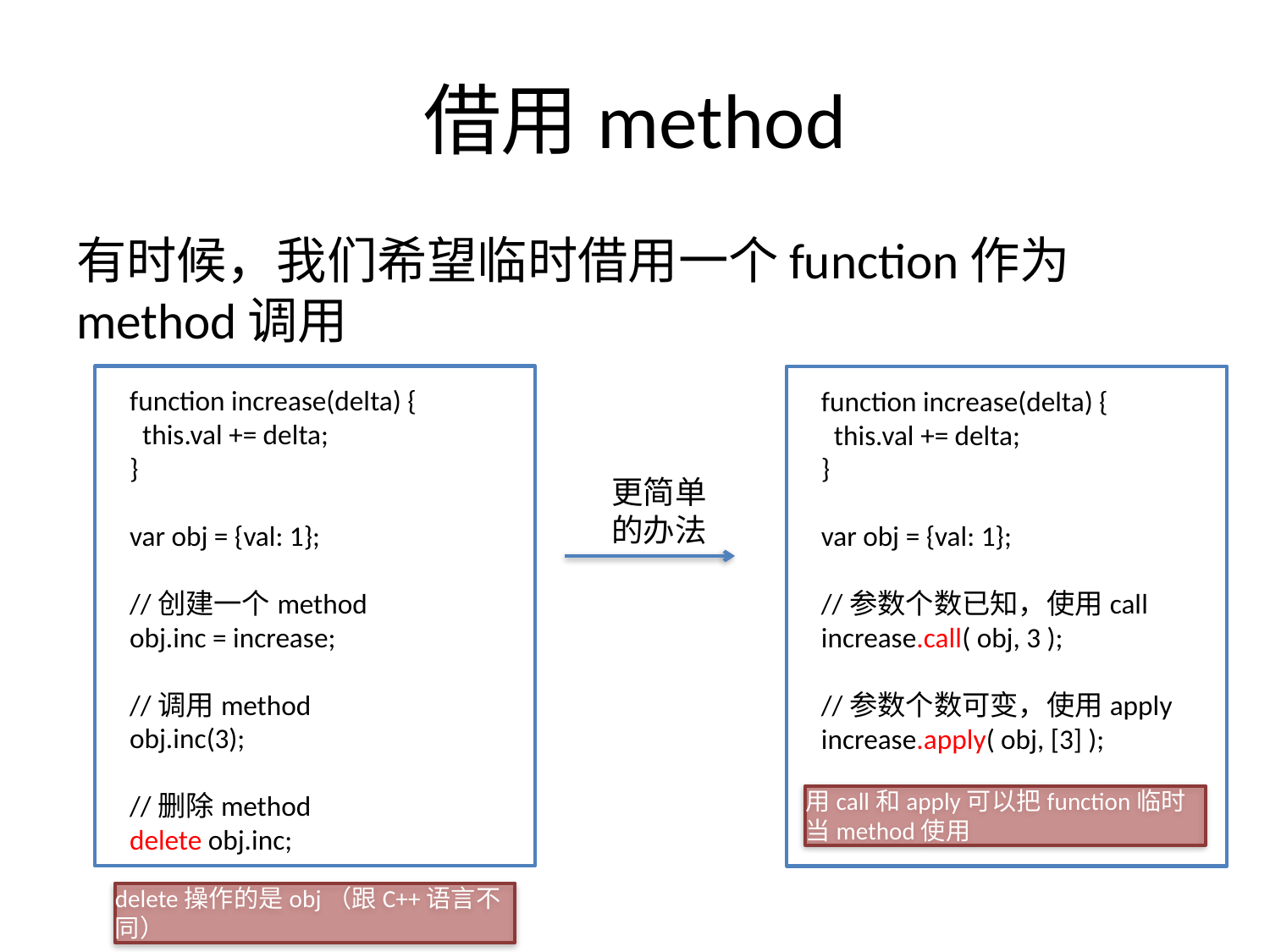

# 借用method
有时候，我们希望临时借用一个function作为method调用

function increase(delta) {
  this.val += delta;
}

var obj = {val: 1};

//创建一个method
obj.inc = increase;

//调用method
obj.inc(3);

//删除method
delete obj.inc;
function increase(delta) {
  this.val += delta;
}

var obj = {val: 1};

//参数个数已知，使用call
increase.call( obj, 3 );

//参数个数可变，使用apply
increase.apply( obj, [3] );
更简单的办法
用call和apply可以把function临时当method使用
delete操作的是obj（跟C++语言不同）